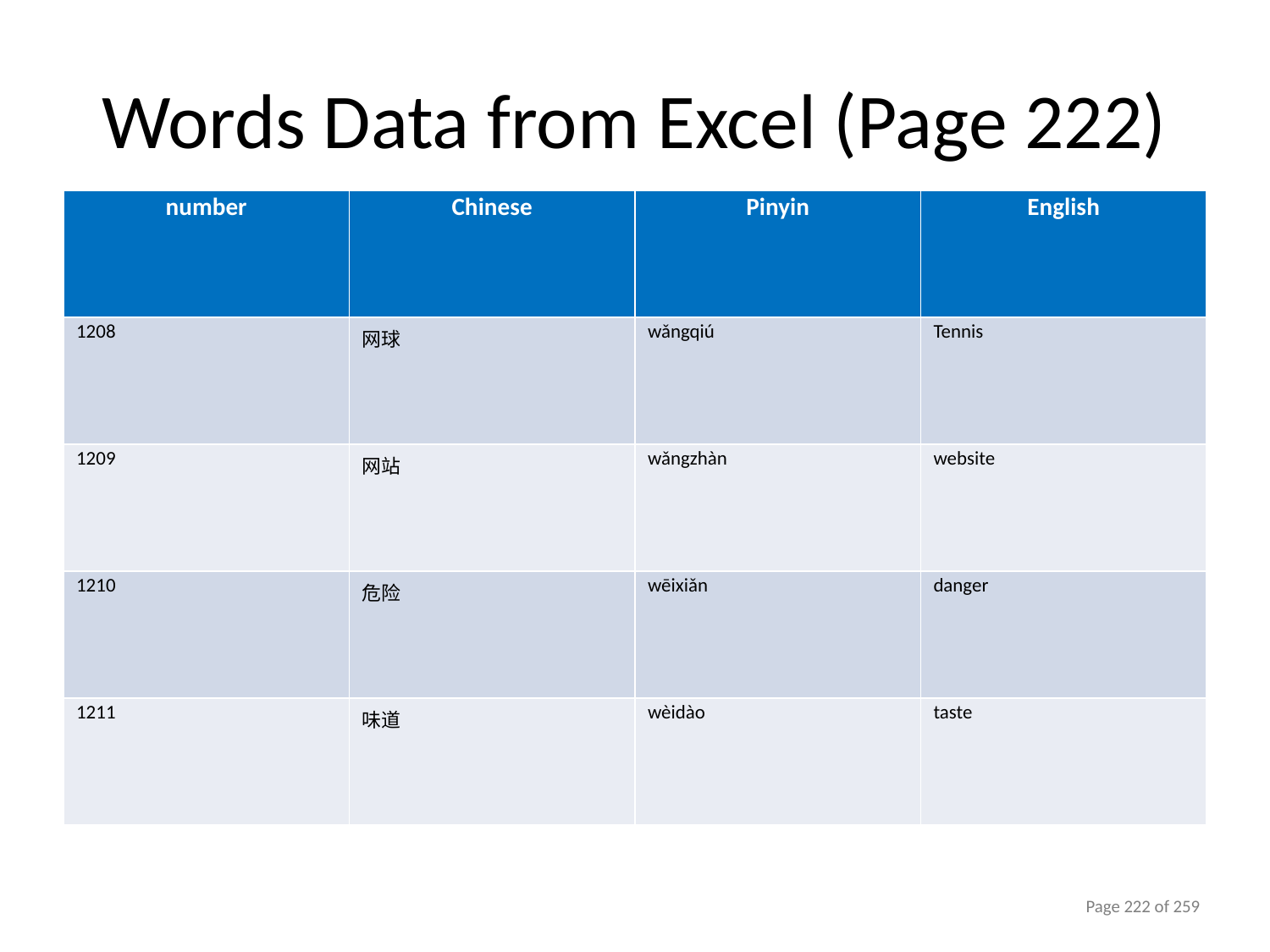

# Words Data from Excel (Page 222)
| number | Chinese | Pinyin | English |
| --- | --- | --- | --- |
| 1208 | 网球 | wǎngqiú | Tennis |
| 1209 | 网站 | wǎngzhàn | website |
| 1210 | 危险 | wēixiǎn | danger |
| 1211 | 味道 | wèidào | taste |

Page 222 of 259